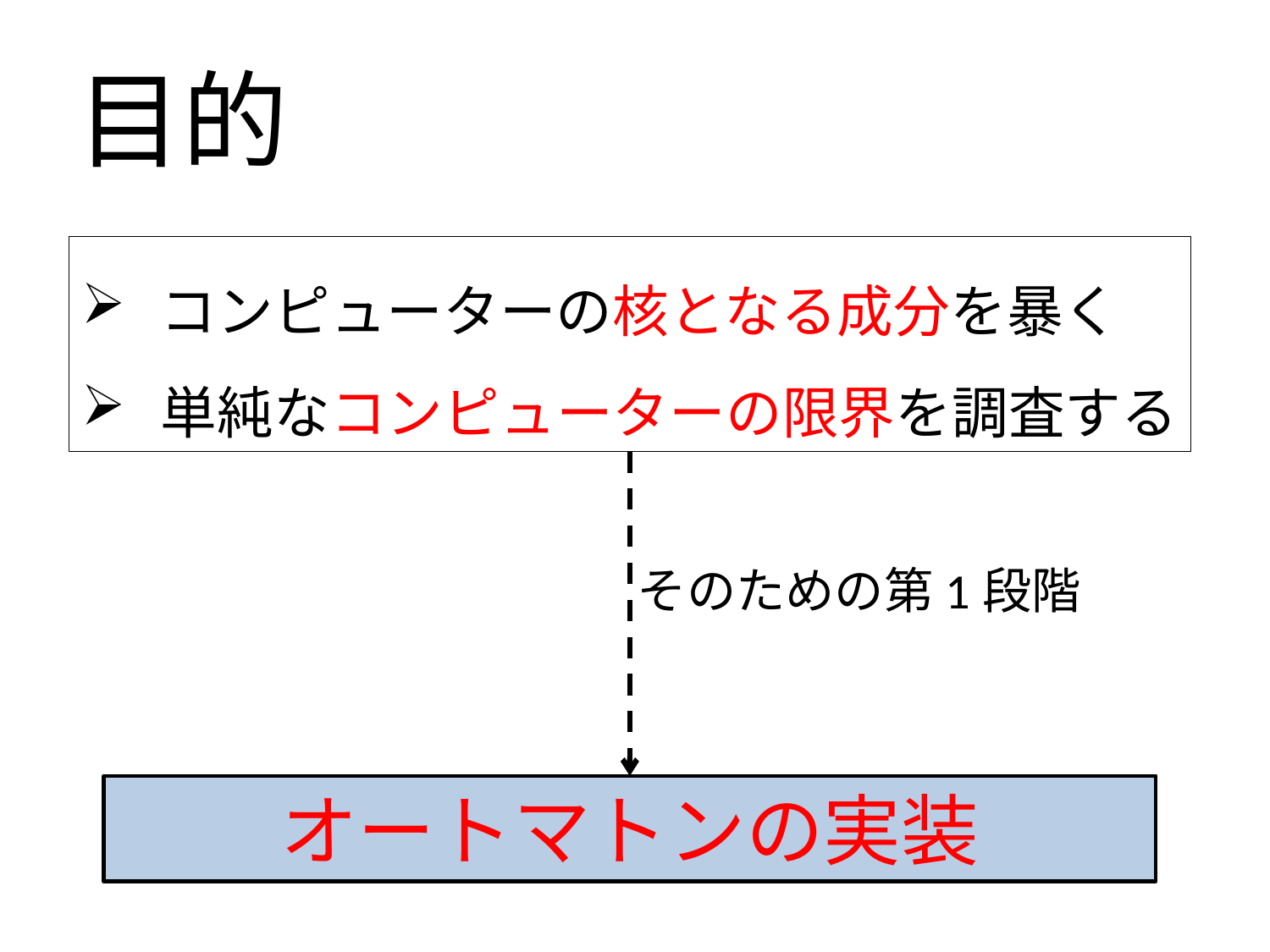

# 目的
コンピューターの核となる成分を暴く
単純なコンピューターの限界を調査する
そのための第1段階
オートマトンの実装